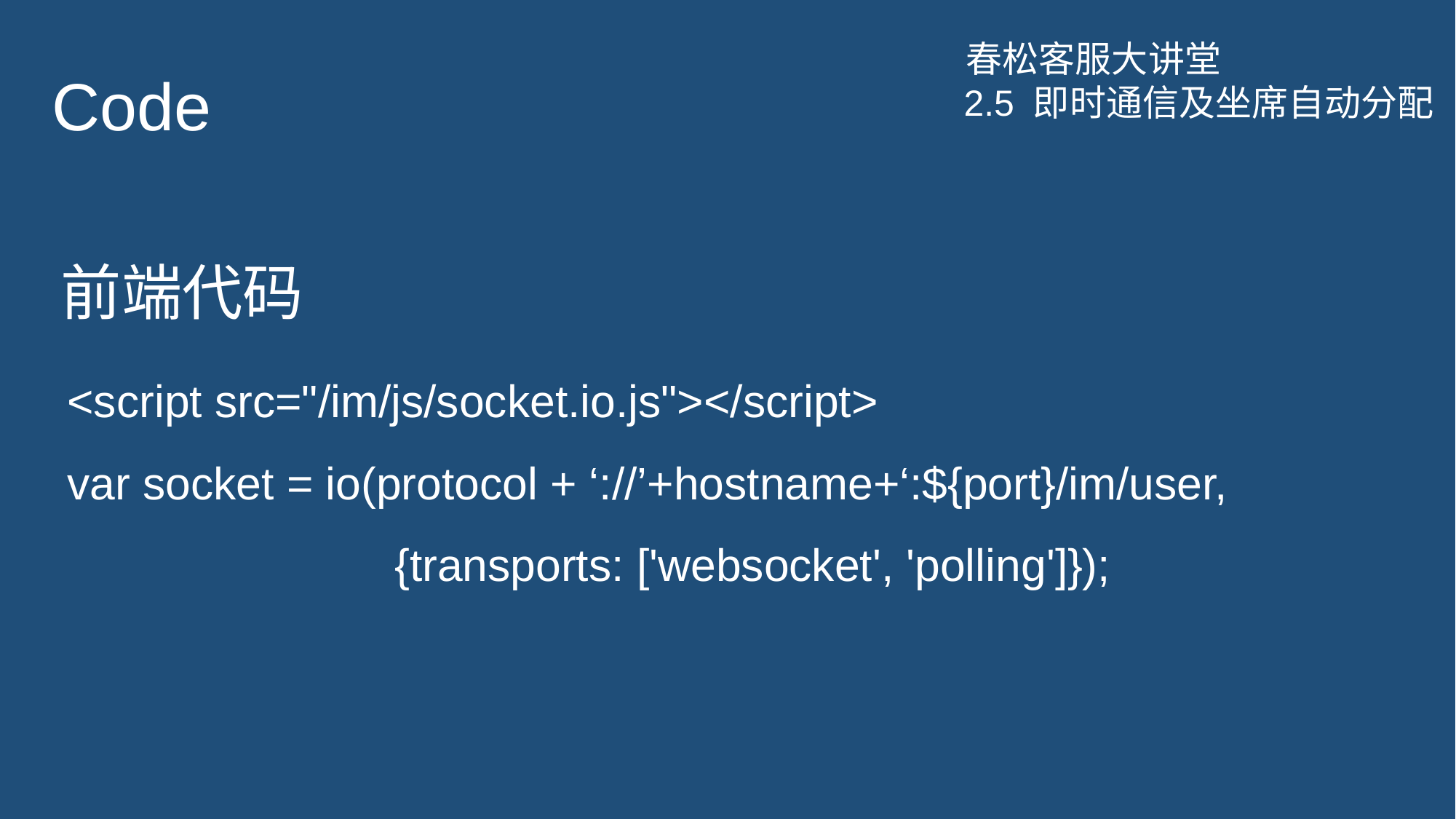

Code
春松客服大讲堂
2.5 即时通信及坐席自动分配
前端代码
<script src="/im/js/socket.io.js"></script>
var socket = io(protocol + ‘://’+hostname+‘:${port}/im/user, 				{transports: ['websocket', 'polling']});